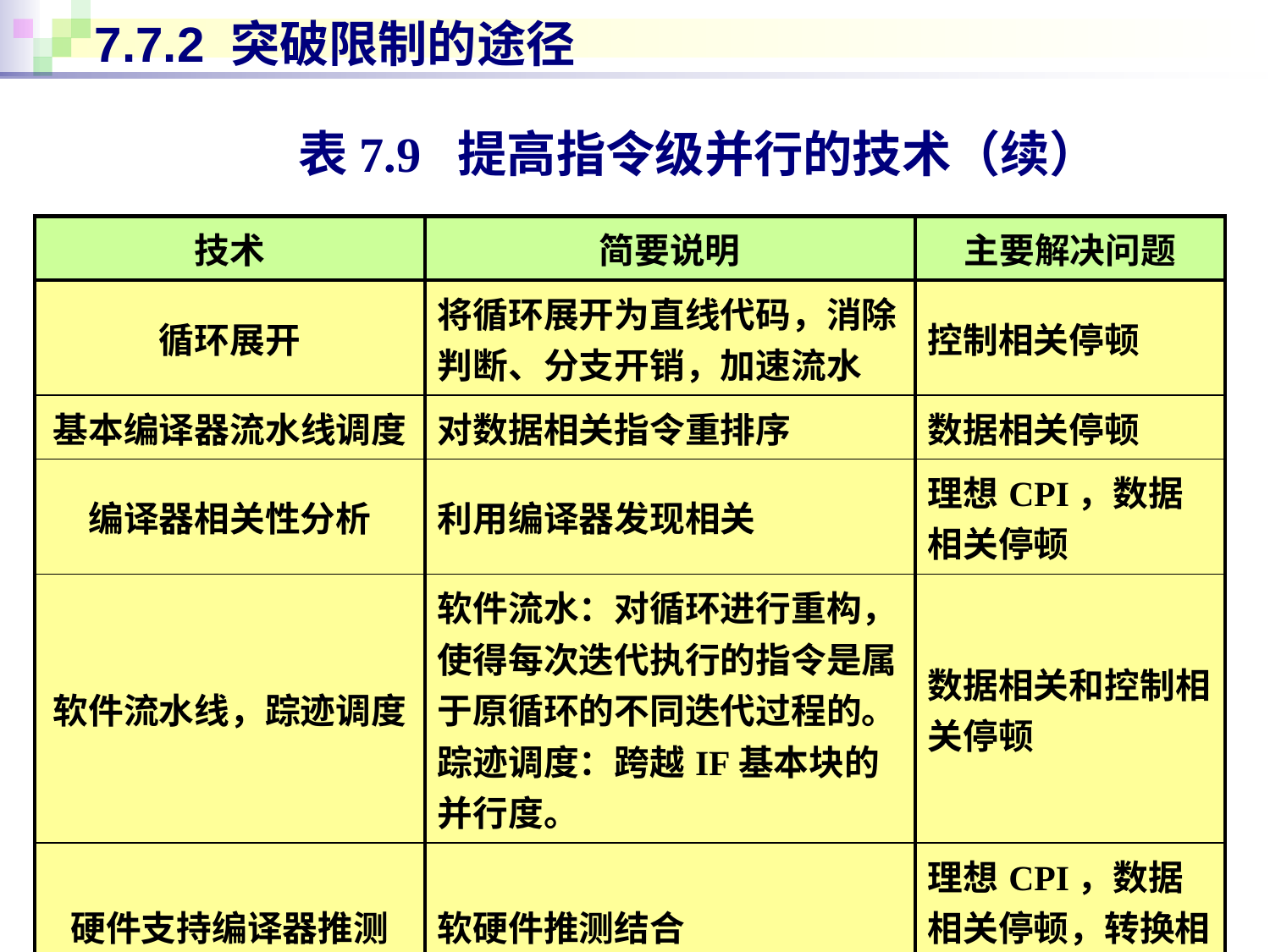

# 7.7.2 突破限制的途径
表7.9  提高指令级并行的技术（续）
| 技术 | 简要说明 | 主要解决问题 |
| --- | --- | --- |
| 循环展开 | 将循环展开为直线代码，消除判断、分支开销，加速流水 | 控制相关停顿 |
| 基本编译器流水线调度 | 对数据相关指令重排序 | 数据相关停顿 |
| 编译器相关性分析 | 利用编译器发现相关 | 理想CPI，数据相关停顿 |
| 软件流水线，踪迹调度 | 软件流水：对循环进行重构，使得每次迭代执行的指令是属于原循环的不同迭代过程的。 踪迹调度：跨越IF基本块的并行度。 | 数据相关和控制相关停顿 |
| 硬件支持编译器推测 | 软硬件推测结合 | 理想CPI，数据相关停顿，转换相关停顿 |
119